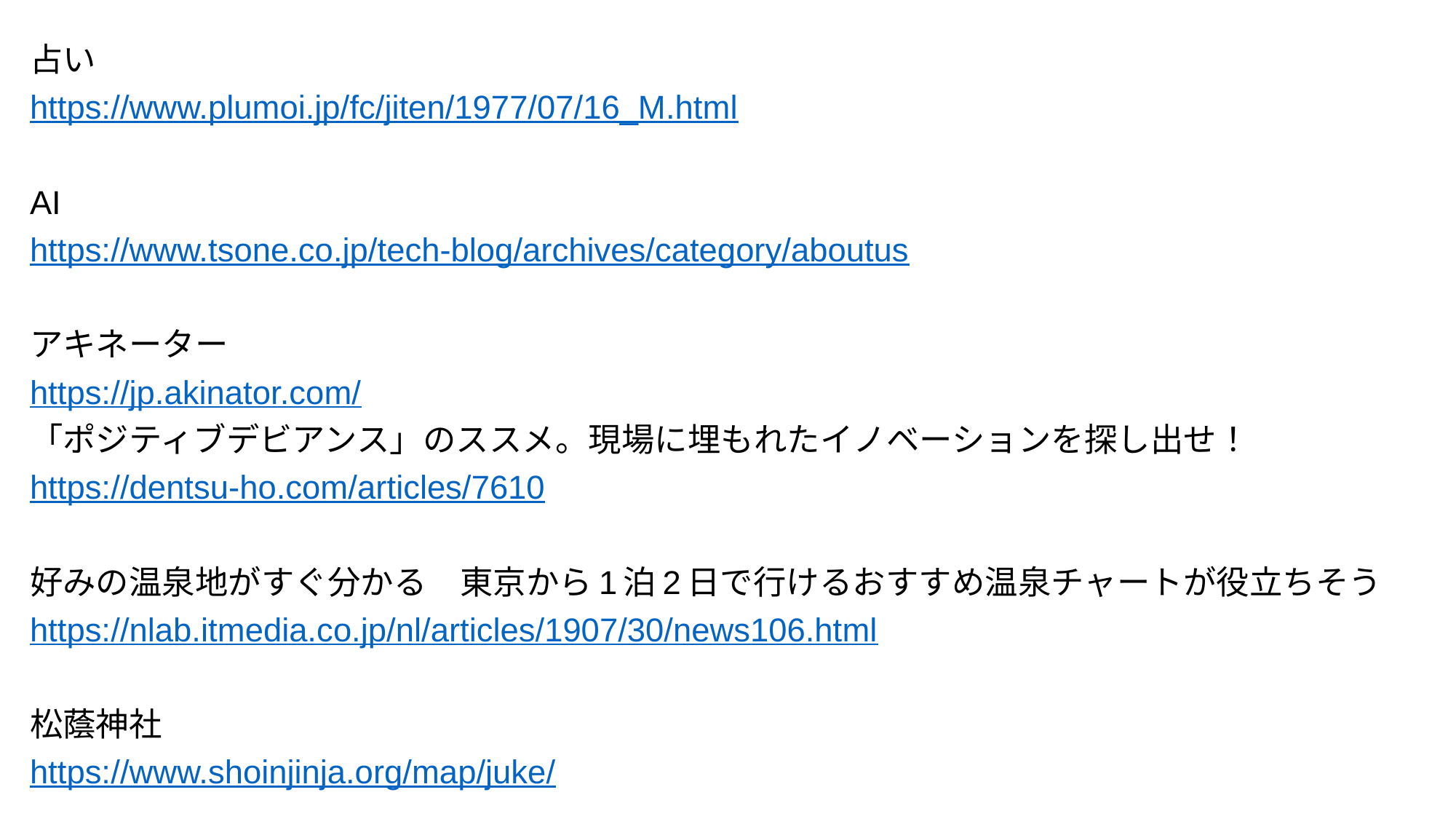

占い
https://www.plumoi.jp/fc/jiten/1977/07/16_M.html

AI
https://www.tsone.co.jp/tech-blog/archives/category/aboutus

アキネーター
https://jp.akinator.com/
「ポジティブデビアンス」のススメ。現場に埋もれたイノベーションを探し出せ！
https://dentsu-ho.com/articles/7610

好みの温泉地がすぐ分かる　東京から1泊2日で行けるおすすめ温泉チャートが役立ちそう
https://nlab.itmedia.co.jp/nl/articles/1907/30/news106.html

松蔭神社
https://www.shoinjinja.org/map/juke/